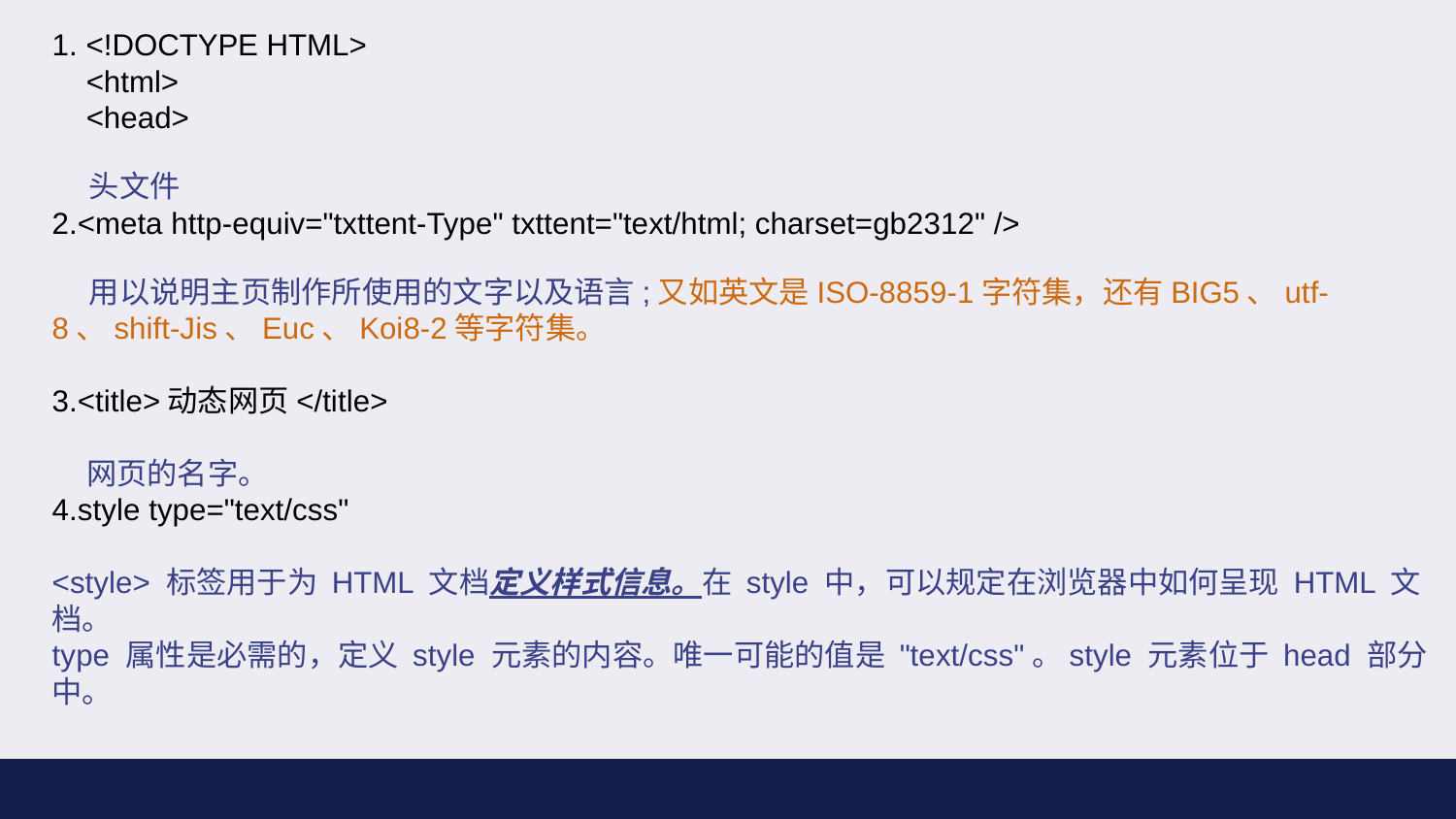

1. <!DOCTYPE HTML>
    <html>
    <head>

     头文件
2.<meta http-equiv="txttent-Type" txttent="text/html; charset=gb2312" />

     用以说明主页制作所使用的文字以及语言;又如英文是ISO-8859-1字符集，还有BIG5、utf-8、shift-Jis、Euc、Koi8-2等字符集。

3.<title>动态网页</title>

    网页的名字。
4.style type="text/css"

<style> 标签用于为 HTML 文档定义样式信息。在 style 中，可以规定在浏览器中如何呈现 HTML 文档。
type 属性是必需的，定义 style 元素的内容。唯一可能的值是 "text/css"。style 元素位于 head 部分中。